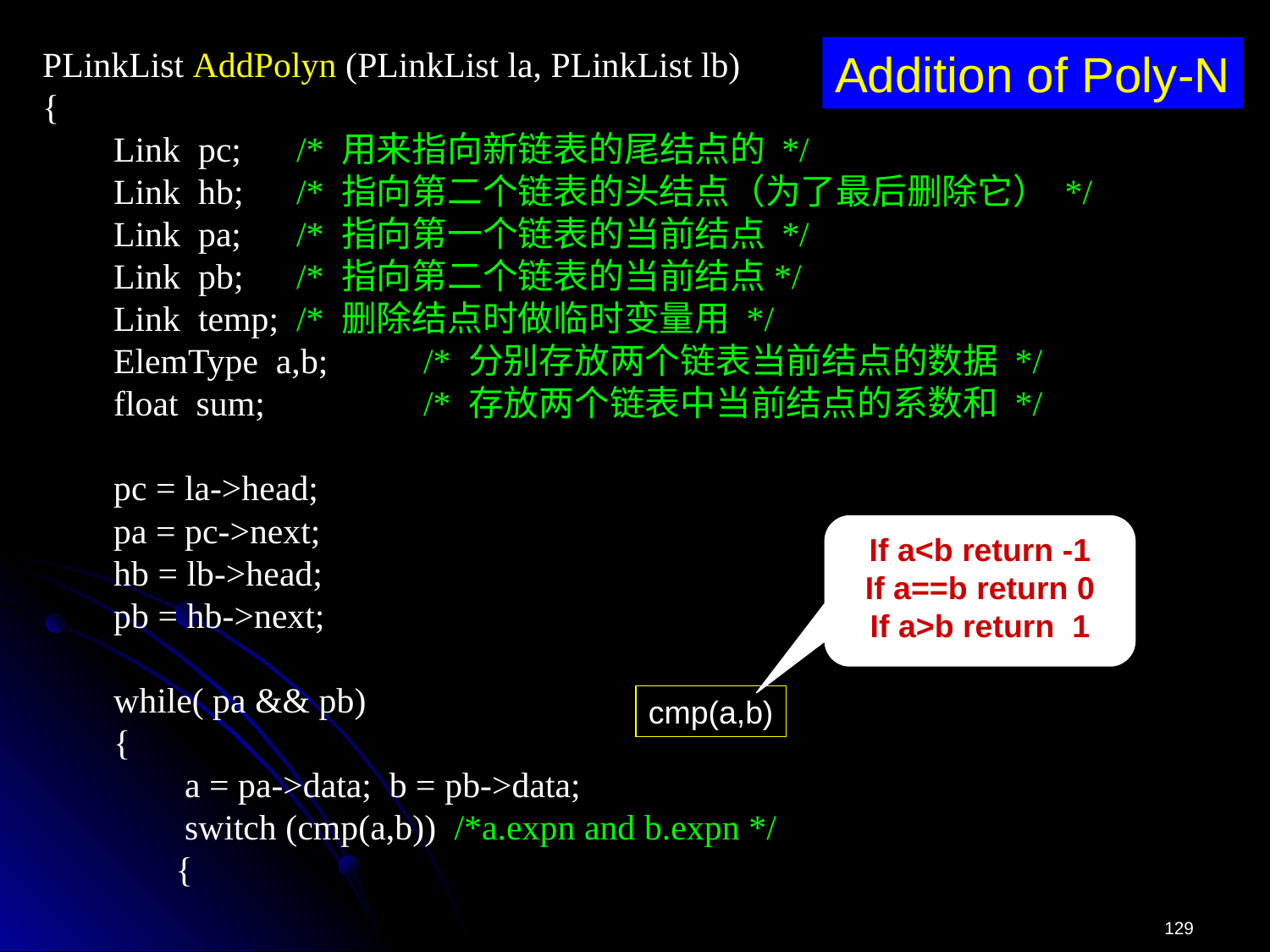

PLinkList AddPolyn (PLinkList la, PLinkList lb)
{
        Link  pc;	/* 用来指向新链表的尾结点的 */
        Link  hb;    	/* 指向第二个链表的头结点（为了最后删除它） */
        Link  pa;	/* 指向第一个链表的当前结点 */
        Link  pb;	/* 指向第二个链表的当前结点*/
        Link  temp;	/* 删除结点时做临时变量用 */
        ElemType  a,b;	/* 分别存放两个链表当前结点的数据 */
        float  sum;		/* 存放两个链表中当前结点的系数和 */

        pc = la->head;
        pa = pc->next;
        hb = lb->head;
        pb = hb->next;

        while( pa && pb)
        {
                a = pa->data;  b = pb->data;
                switch (cmp(a,b))  /*a.expn and b.expn */
               {
Addition of Poly-N
If a<b return -1
If a==b return 0
If a>b return  1
cmp(a,b)

129